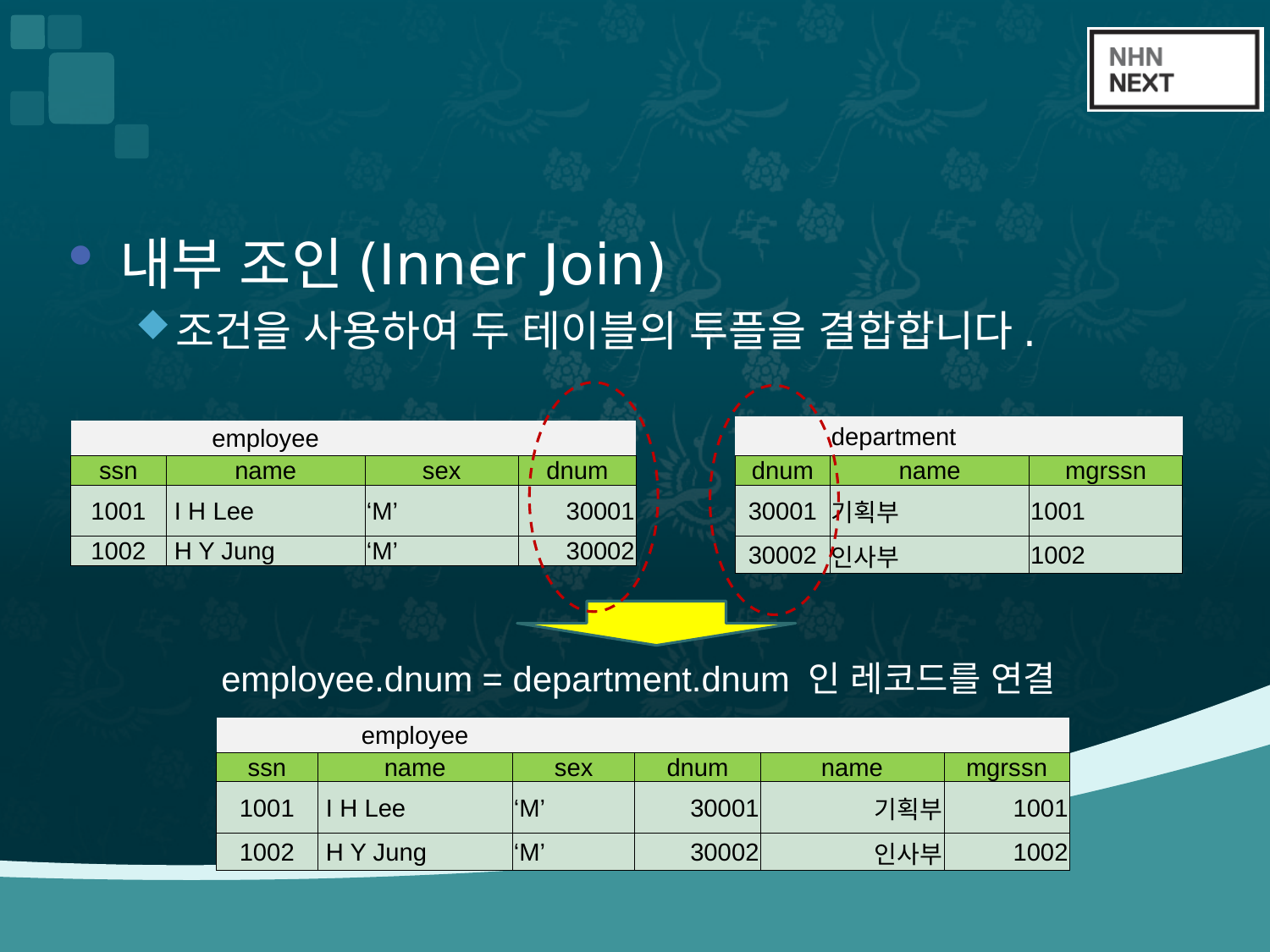

#
내부 조인(Inner Join)
조건을 사용하여 두 테이블의 투플을 결합합니다.

|  | department |  |
| --- | --- | --- |
| dnum | name | mgrssn |
| 30001 | 기획부 | 1001 |
| 30002 | 인사부 | 1002 |
|  | employee |  |  |
| --- | --- | --- | --- |
| ssn | name | sex | dnum |
| 1001 | I H Lee | ‘M’ | 30001 |
| 1002 | H Y Jung | ‘M’ | 30002 |

employee.dnum = department.dnum 인 레코드를 연결
|  | employee |  |  |  |  |
| --- | --- | --- | --- | --- | --- |
| ssn | name | sex | dnum | name | mgrssn |
| 1001 | I H Lee | ‘M’ | 30001 | 기획부 | 1001 |
| 1002 | H Y Jung | ‘M’ | 30002 | 인사부 | 1002 |